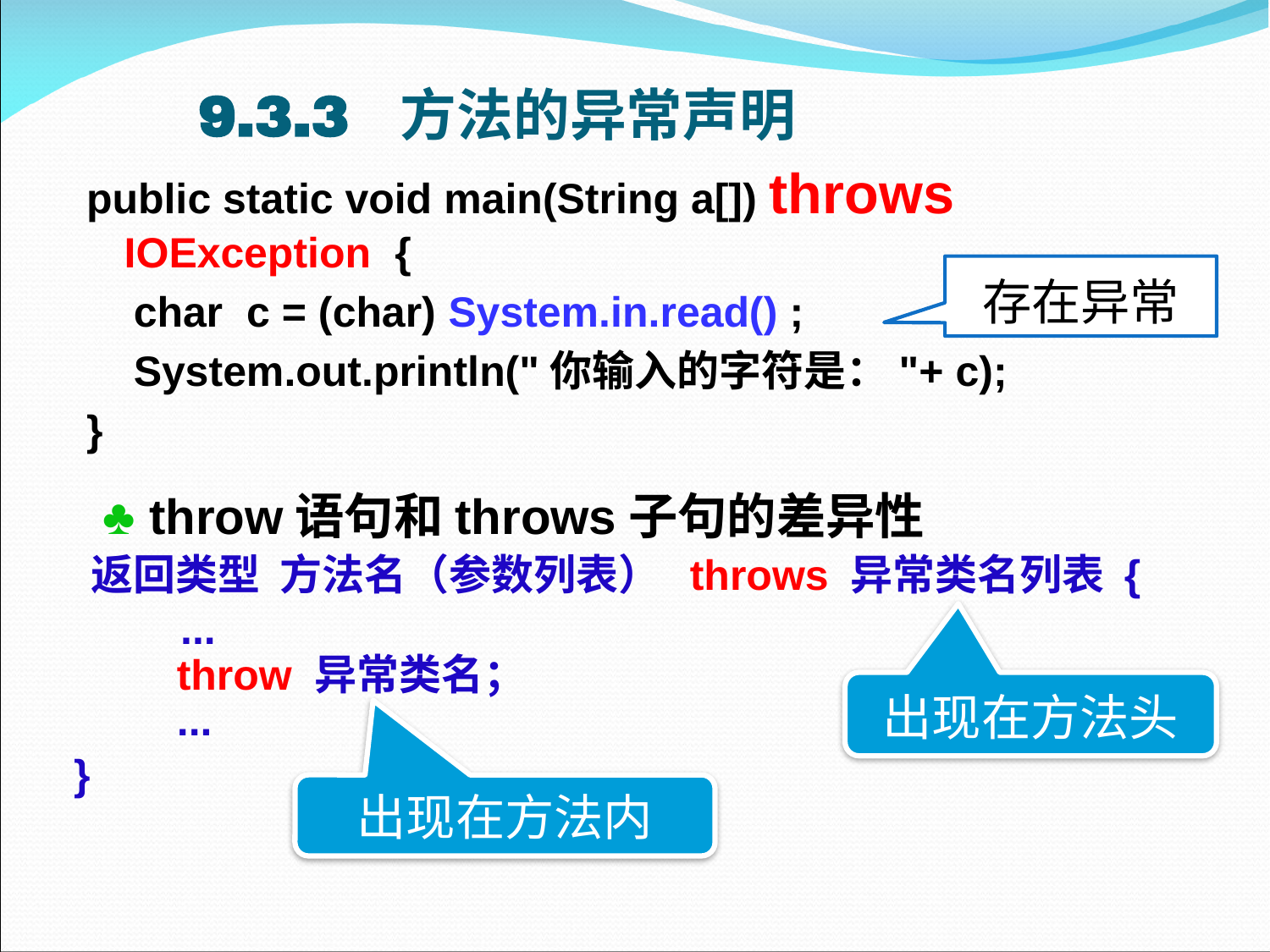

# 9.3.3  方法的异常声明
public static void main(String a[]) throws  IOException  {
    char  c = (char) System.in.read() ;
    System.out.println("你输入的字符是："+ c);
}
存在异常
   ♣ throw语句和throws子句的差异性
  返回类型  方法名（参数列表）  throws 异常类名列表 {
          ...
      throw 异常类名；
      ...
 }
出现在方法头
出现在方法内